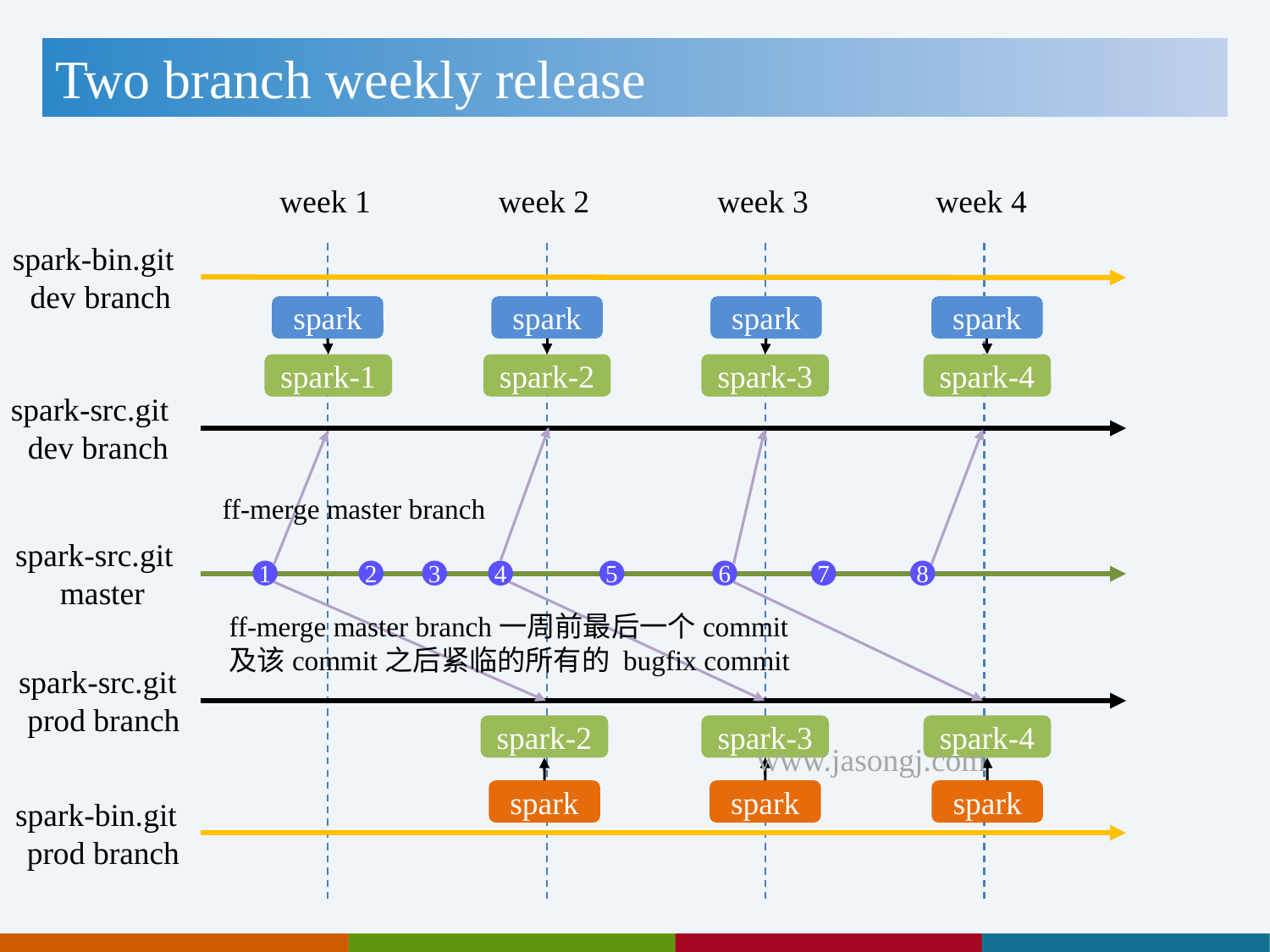

# Two branch weekly release
week 1
week 2
week 3
week 4
spark-bin.git
dev branch
spark
spark
spark
spark
spark-1
spark-2
spark-3
spark-4
spark-src.git
dev branch
ff-merge master branch
spark-src.git
master
1
2
3
4
5
6
7
8
ff-merge master branch一周前最后一个commit及该commit之后紧临的所有的 bugfix commit
spark-src.git
prod branch
spark-2
spark-3
spark-4
www.jasongj.com
spark
spark
spark
spark-bin.git
prod branch